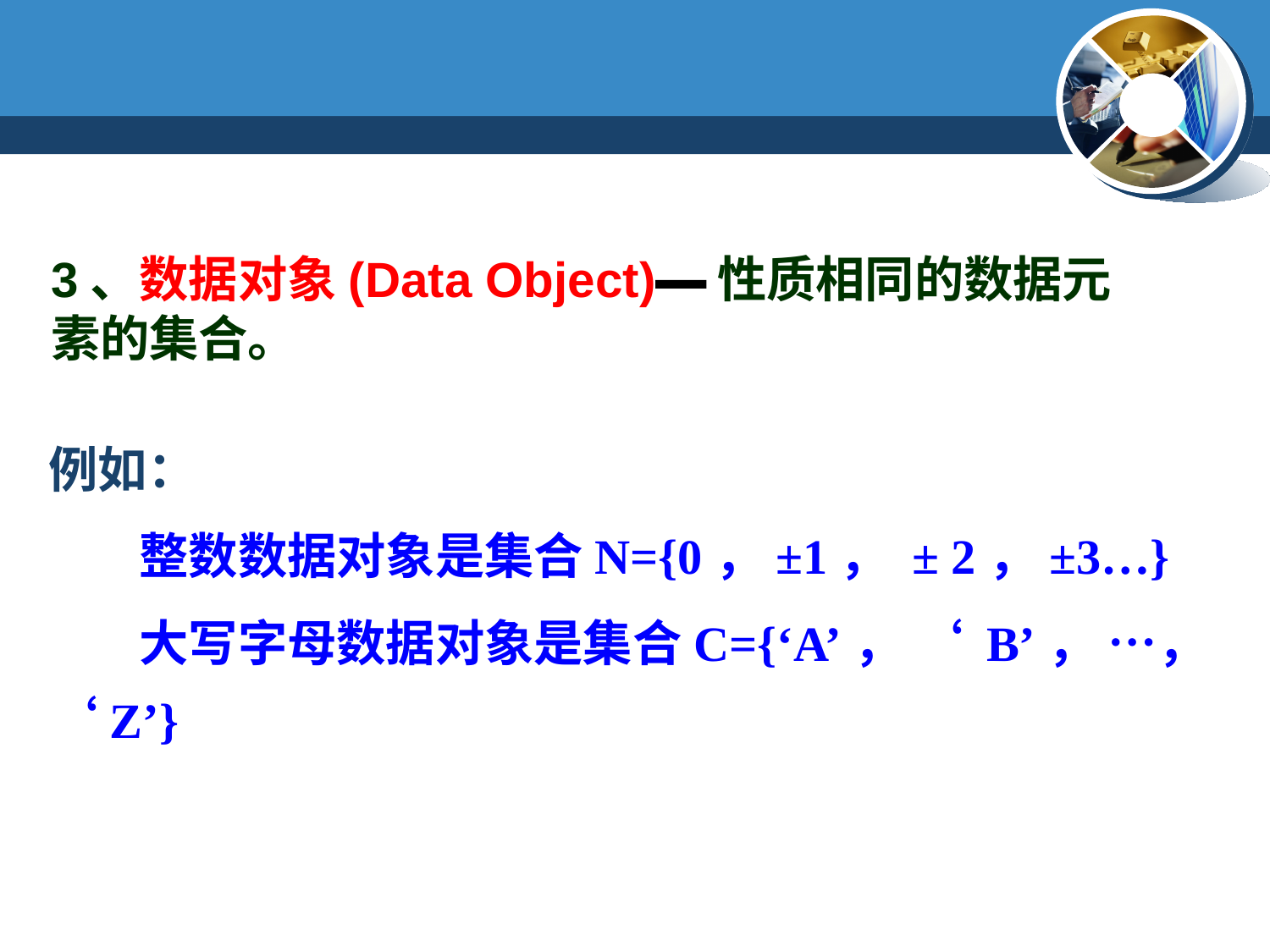

3、数据对象(Data Object)—性质相同的数据元素的集合。
例如：
       整数数据对象是集合N={0，±1， ± 2，±3…}
       大写字母数据对象是集合C={‘A’， ‘ B’， …， ‘Z’}